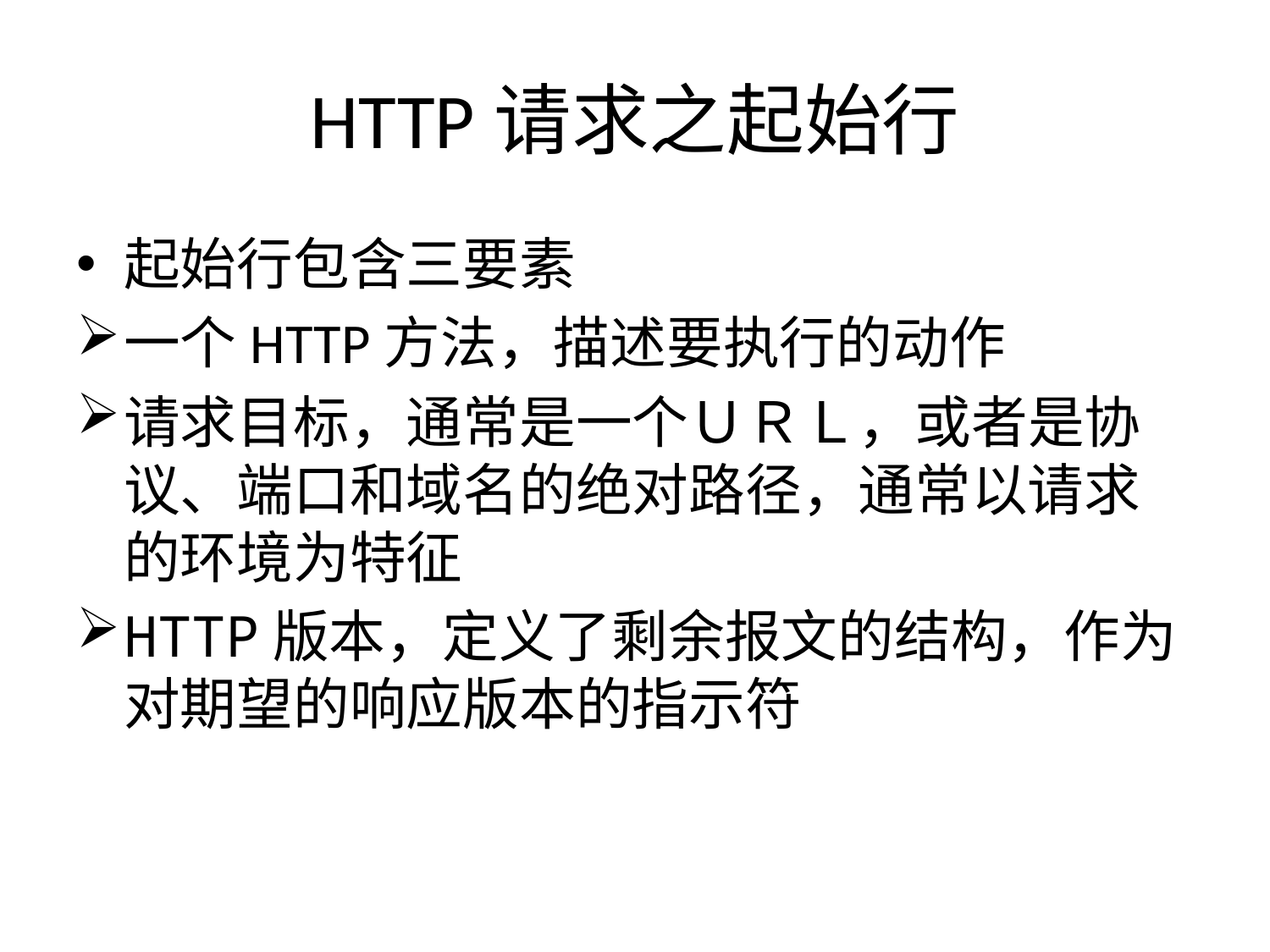

# HTTP请求之起始行
起始行包含三要素
一个HTTP方法，描述要执行的动作
请求目标，通常是一个ＵＲＬ，或者是协议、端口和域名的绝对路径，通常以请求的环境为特征
HTTP版本，定义了剩余报文的结构，作为对期望的响应版本的指示符